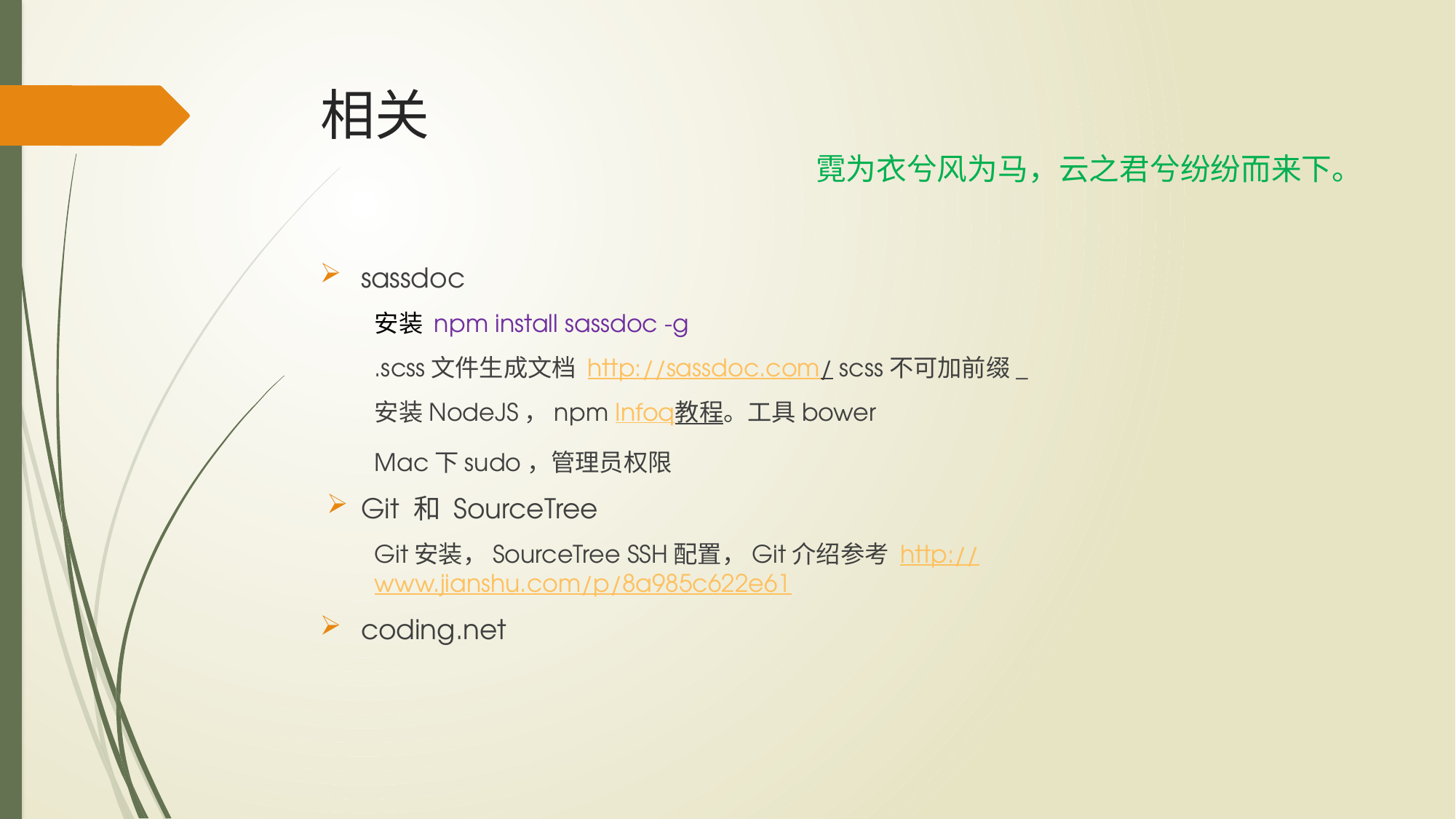

# 相关
霓为衣兮风为马，云之君兮纷纷而来下。
sassdoc
安装 npm install sassdoc -g
.scss文件生成文档 http://sassdoc.com/ scss不可加前缀_
安装NodeJS，npm Infoq教程。工具bower
Mac下sudo，管理员权限
Git 和 SourceTree
Git安装，SourceTree SSH配置，Git介绍参考 http://www.jianshu.com/p/8a985c622e61
coding.net